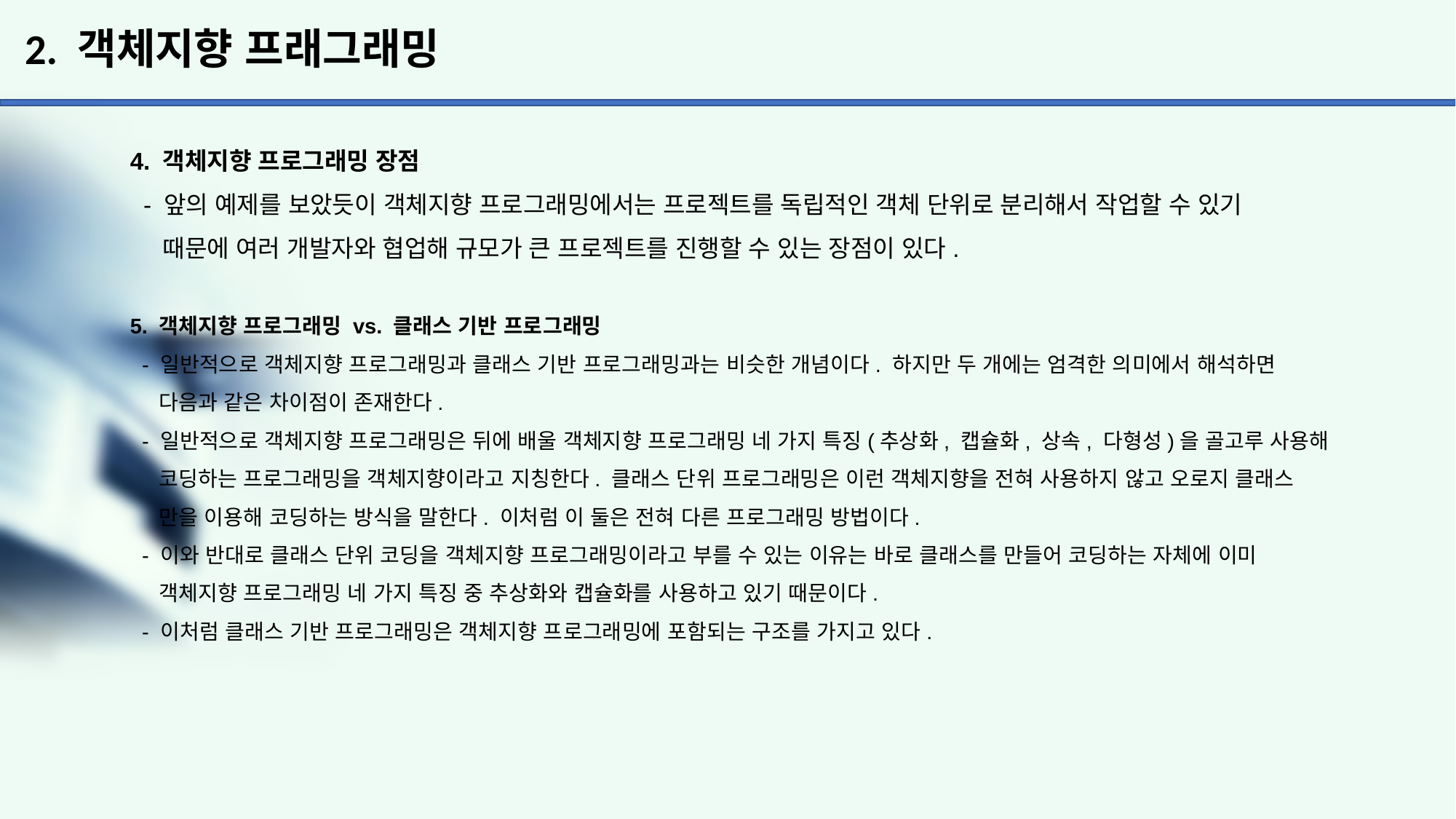

# 2. 객체지향 프래그래밍
4. 객체지향 프로그래밍 장점
  - 앞의 예제를 보았듯이 객체지향 프로그래밍에서는 프로젝트를 독립적인 객체 단위로 분리해서 작업할 수 있기
    때문에 여러 개발자와 협업해 규모가 큰 프로젝트를 진행할 수 있는 장점이 있다.

5. 객체지향 프로그래밍 vs. 클래스 기반 프로그래밍
  - 일반적으로 객체지향 프로그래밍과 클래스 기반 프로그래밍과는 비슷한 개념이다. 하지만 두 개에는 엄격한 의미에서 해석하면
    다음과 같은 차이점이 존재한다.
  - 일반적으로 객체지향 프로그래밍은 뒤에 배울 객체지향 프로그래밍 네 가지 특징(추상화, 캡슐화, 상속, 다형성)을 골고루 사용해
    코딩하는 프로그래밍을 객체지향이라고 지칭한다. 클래스 단위 프로그래밍은 이런 객체지향을 전혀 사용하지 않고 오로지 클래스
    만을 이용해 코딩하는 방식을 말한다. 이처럼 이 둘은 전혀 다른 프로그래밍 방법이다.
  - 이와 반대로 클래스 단위 코딩을 객체지향 프로그래밍이라고 부를 수 있는 이유는 바로 클래스를 만들어 코딩하는 자체에 이미
    객체지향 프로그래밍 네 가지 특징 중 추상화와 캡슐화를 사용하고 있기 때문이다.
  - 이처럼 클래스 기반 프로그래밍은 객체지향 프로그래밍에 포함되는 구조를 가지고 있다.